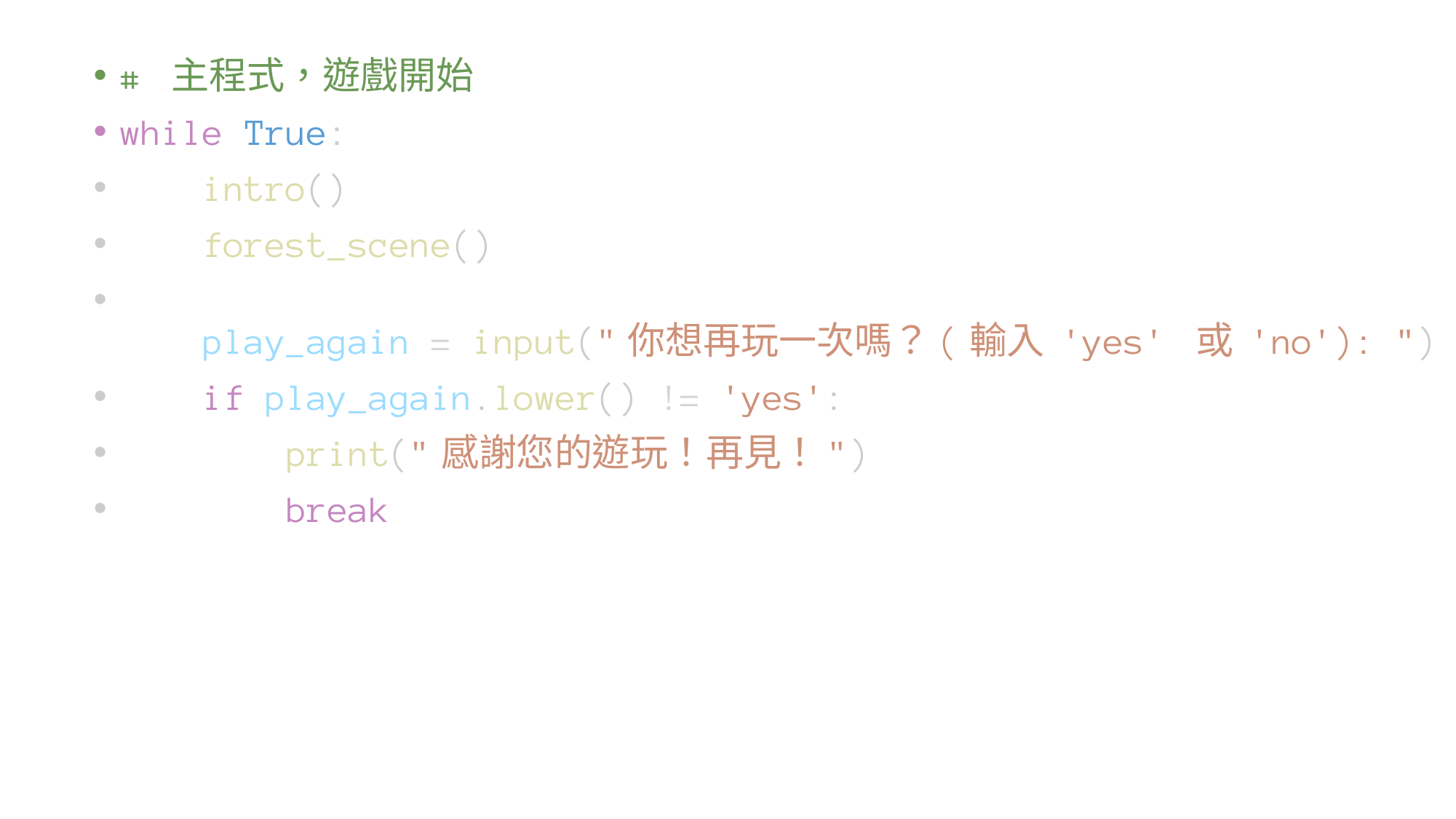

# 主程式，遊戲開始
while True:
    intro()
    forest_scene()
    play_again = input("你想再玩一次嗎？(輸入 'yes' 或 'no'): ")
    if play_again.lower() != 'yes':
        print("感謝您的遊玩！再見！")
        break